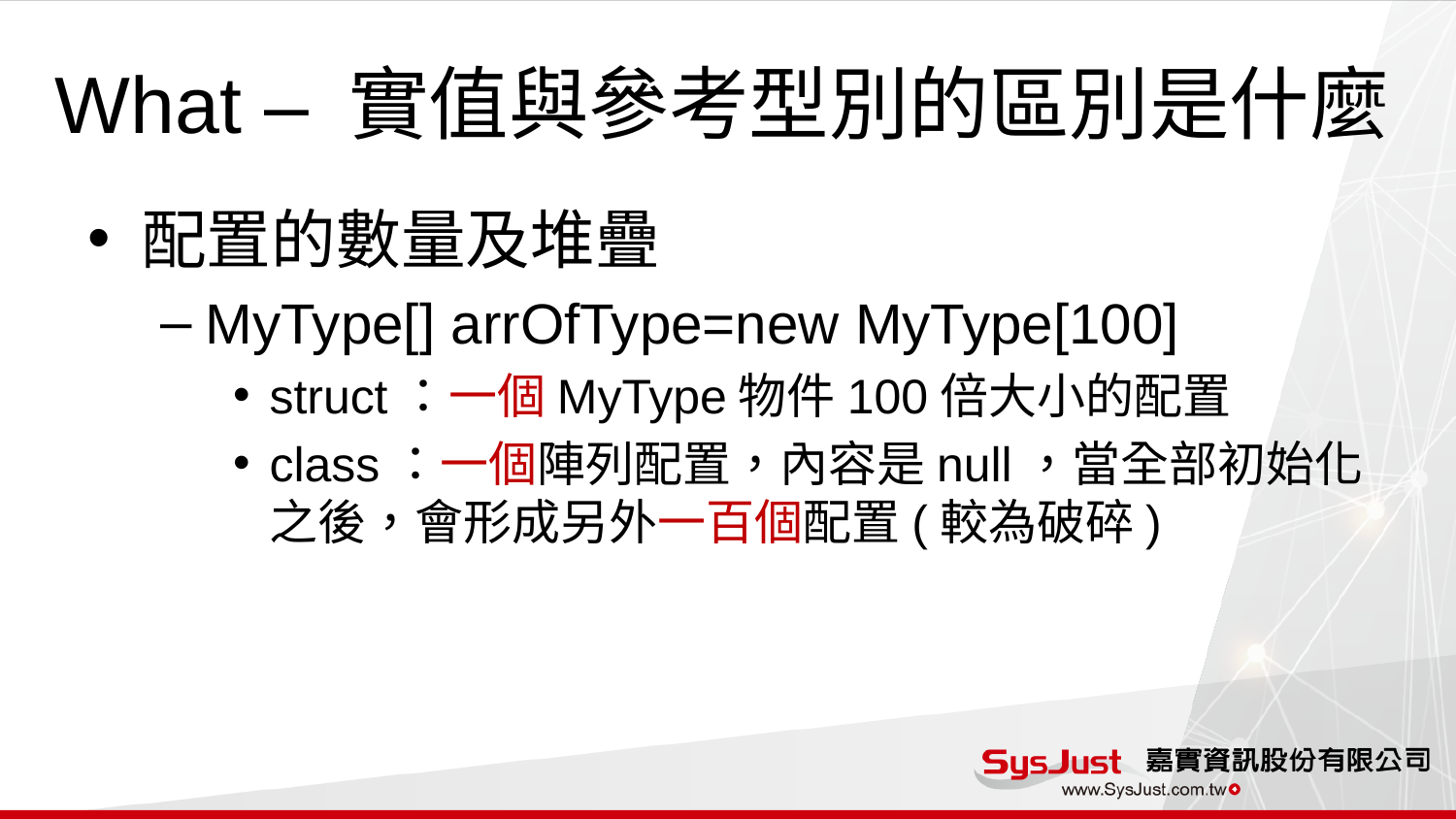

# What – 實值與參考型別的區別是什麼
配置的數量及堆疊
MyType[] arrOfType=new MyType[100]
struct：一個MyType物件100倍大小的配置
class：一個陣列配置，內容是null，當全部初始化之後，會形成另外一百個配置(較為破碎)